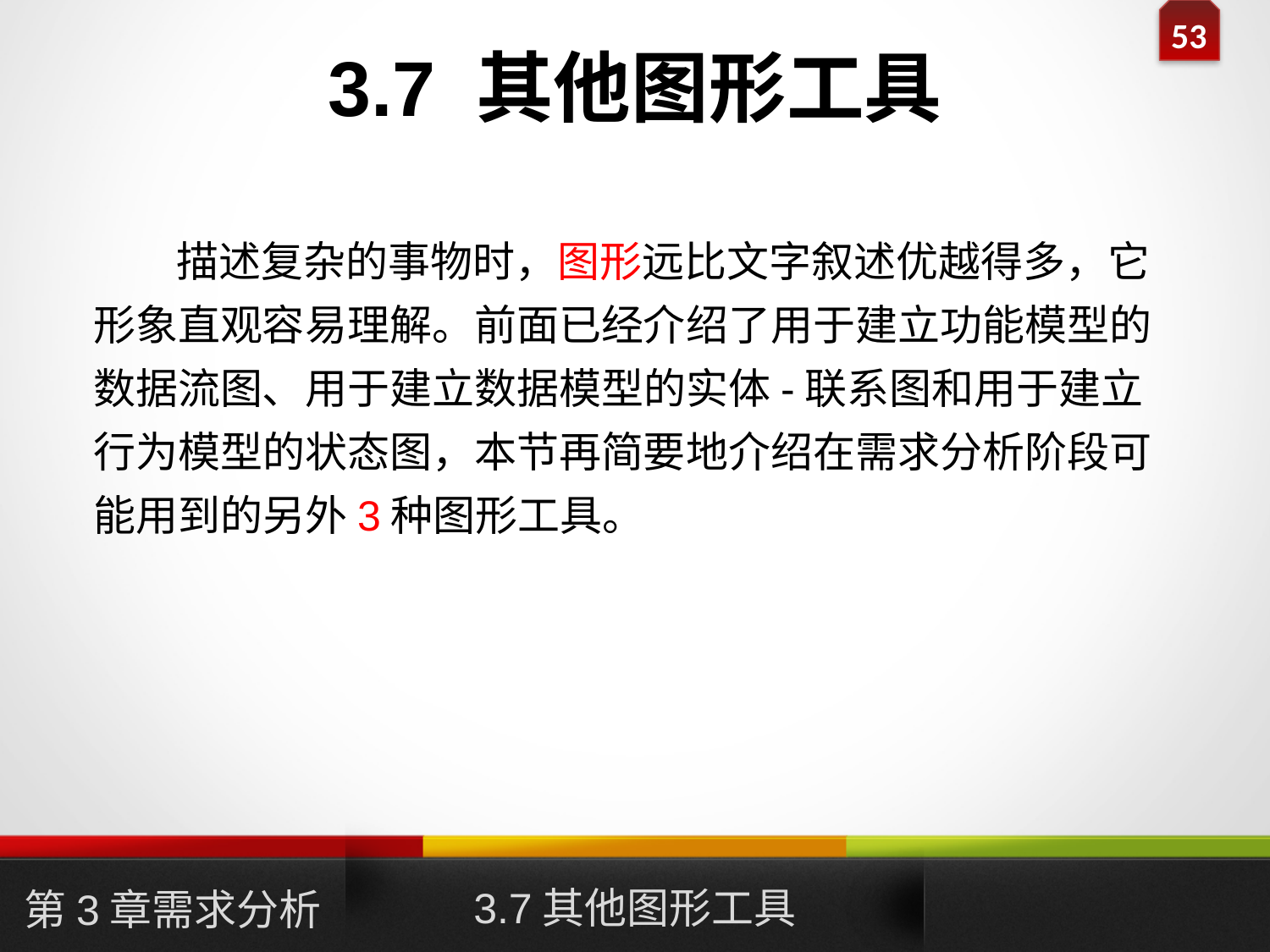

# 3.7 其他图形工具
 描述复杂的事物时，图形远比文字叙述优越得多，它形象直观容易理解。前面已经介绍了用于建立功能模型的数据流图、用于建立数据模型的实体-联系图和用于建立行为模型的状态图，本节再简要地介绍在需求分析阶段可能用到的另外3种图形工具。
3.7其他图形工具
第3章需求分析